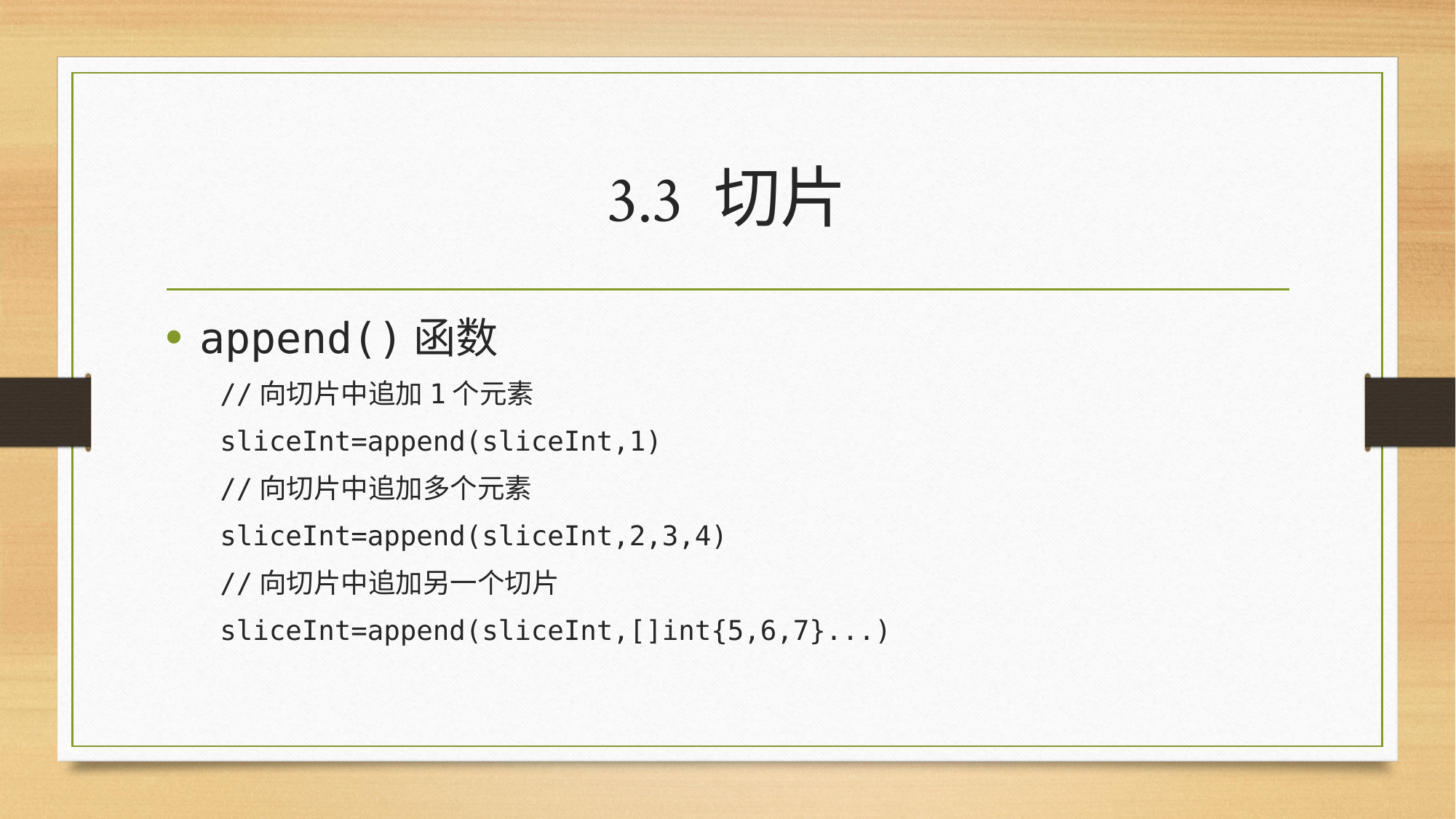

# 3.3 切片
append()函数
//向切片中追加1个元素
sliceInt=append(sliceInt,1)
//向切片中追加多个元素
sliceInt=append(sliceInt,2,3,4)
//向切片中追加另一个切片
sliceInt=append(sliceInt,[]int{5,6,7}...)